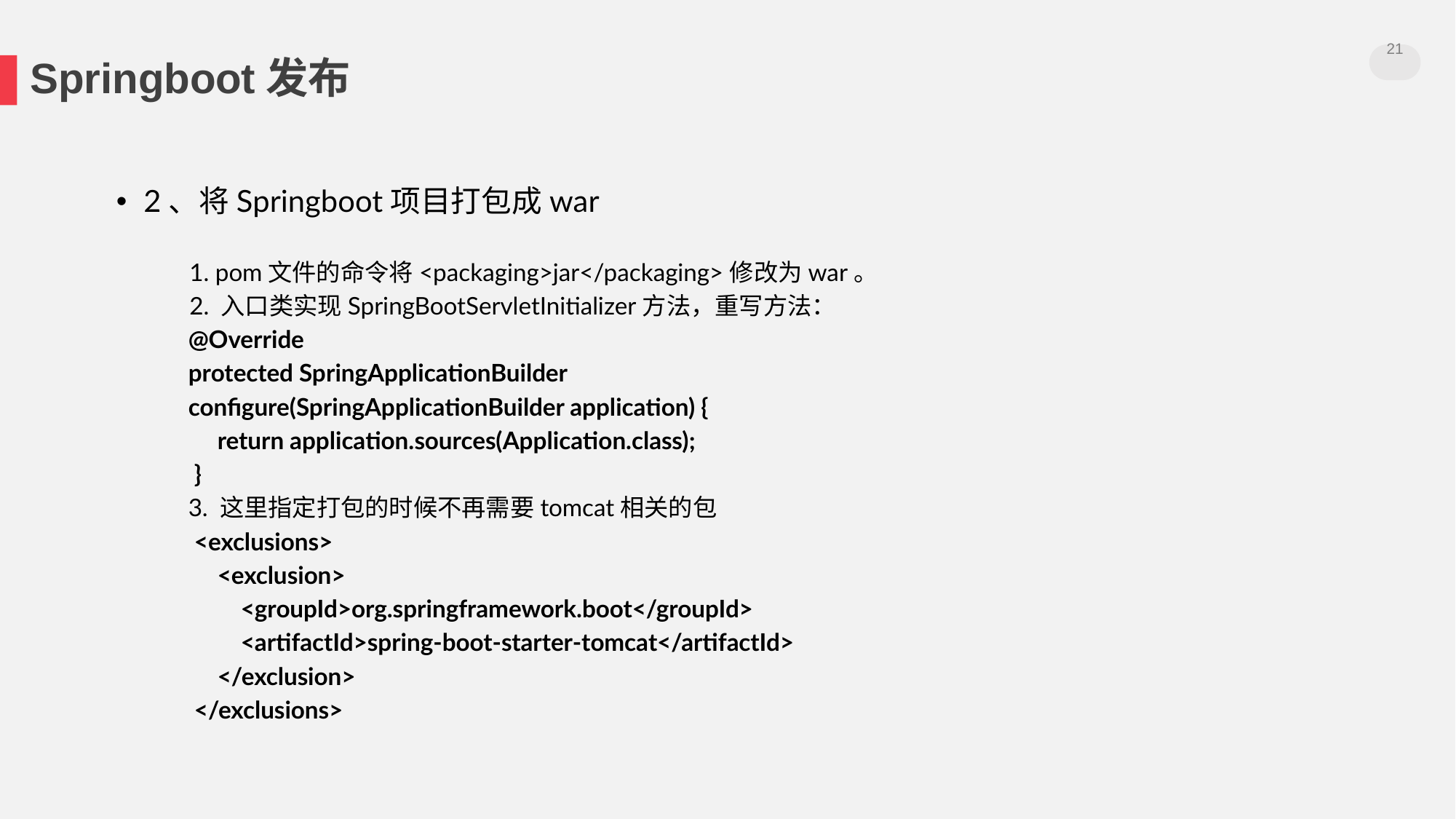

21
Springboot发布
2、将Springboot项目打包成war

   1. pom文件的命令将<packaging>jar</packaging>修改为war。
   2. 入口类实现SpringBootServletInitializer方法，重写方法：
   @Override
   protected SpringApplicationBuilder
   configure(SpringApplicationBuilder application) {
        return application.sources(Application.class);
    }
   3. 这里指定打包的时候不再需要tomcat相关的包
    <exclusions>
        <exclusion>
            <groupId>org.springframework.boot</groupId>
            <artifactId>spring-boot-starter-tomcat</artifactId>
        </exclusion>
    </exclusions>